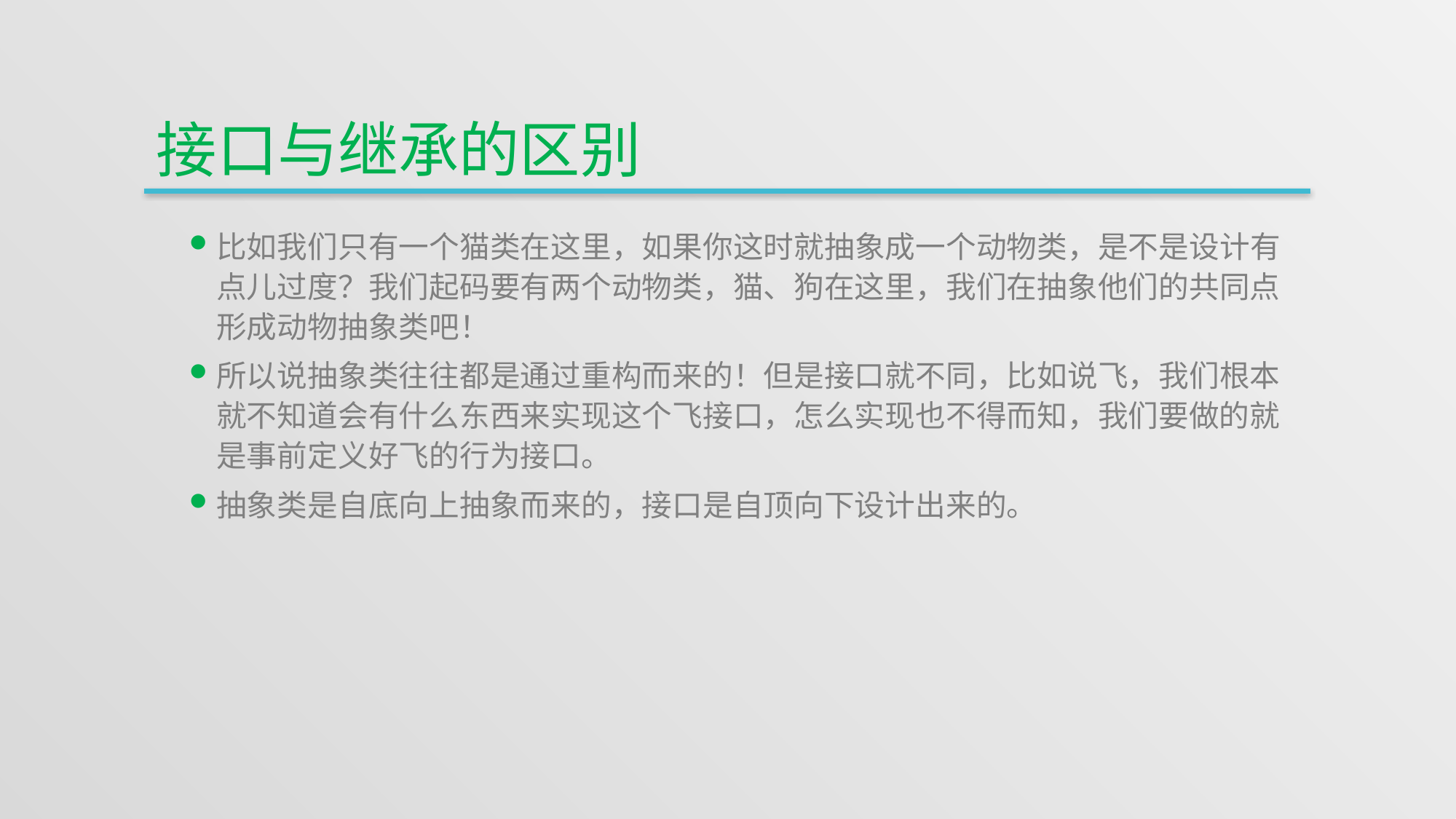

# 接口与继承的区别
比如我们只有一个猫类在这里，如果你这时就抽象成一个动物类，是不是设计有点儿过度？我们起码要有两个动物类，猫、狗在这里，我们在抽象他们的共同点形成动物抽象类吧！
所以说抽象类往往都是通过重构而来的！但是接口就不同，比如说飞，我们根本就不知道会有什么东西来实现这个飞接口，怎么实现也不得而知，我们要做的就是事前定义好飞的行为接口。
抽象类是自底向上抽象而来的，接口是自顶向下设计出来的。